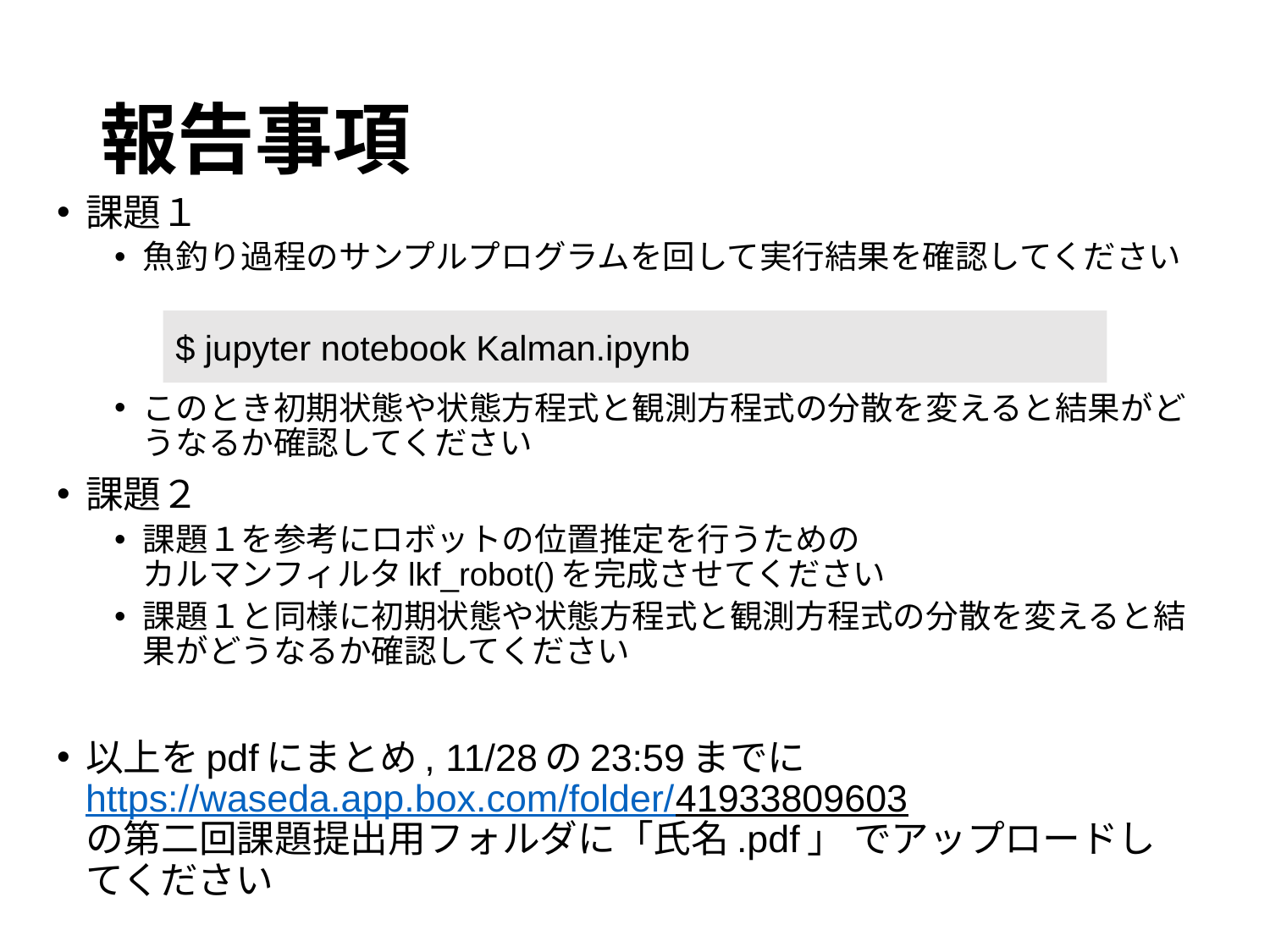

# 報告事項
課題１
魚釣り過程のサンプルプログラムを回して実行結果を確認してください

このとき初期状態や状態方程式と観測方程式の分散を変えると結果がどうなるか確認してください
課題２
課題１を参考にロボットの位置推定を行うための
カルマンフィルタlkf_robot()を完成させてください
課題１と同様に初期状態や状態方程式と観測方程式の分散を変えると結果がどうなるか確認してください

以上をpdfにまとめ, 11/28の23:59までに
https://waseda.app.box.com/folder/41933809603
の第二回課題提出用フォルダに「氏名.pdf」 でアップロードしてください

$ jupyter notebook Kalman.ipynb